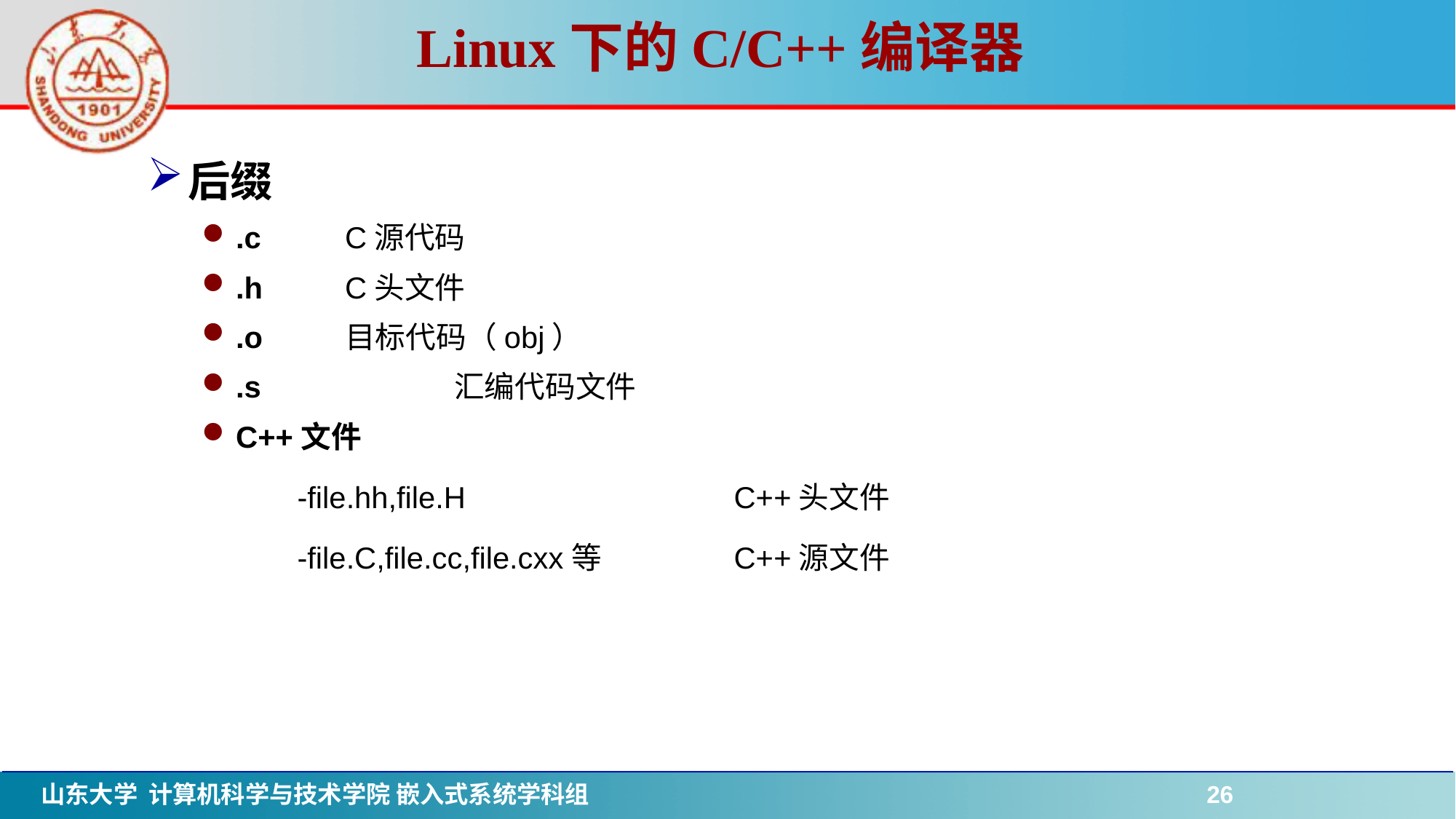

# Linux下的C/C++编译器
后缀
.c 	C源代码
.h	C头文件
.o	目标代码（obj）
.s		汇编代码文件
C++文件
		-file.hh,file.H			C++头文件
		-file.C,file.cc,file.cxx等		C++源文件